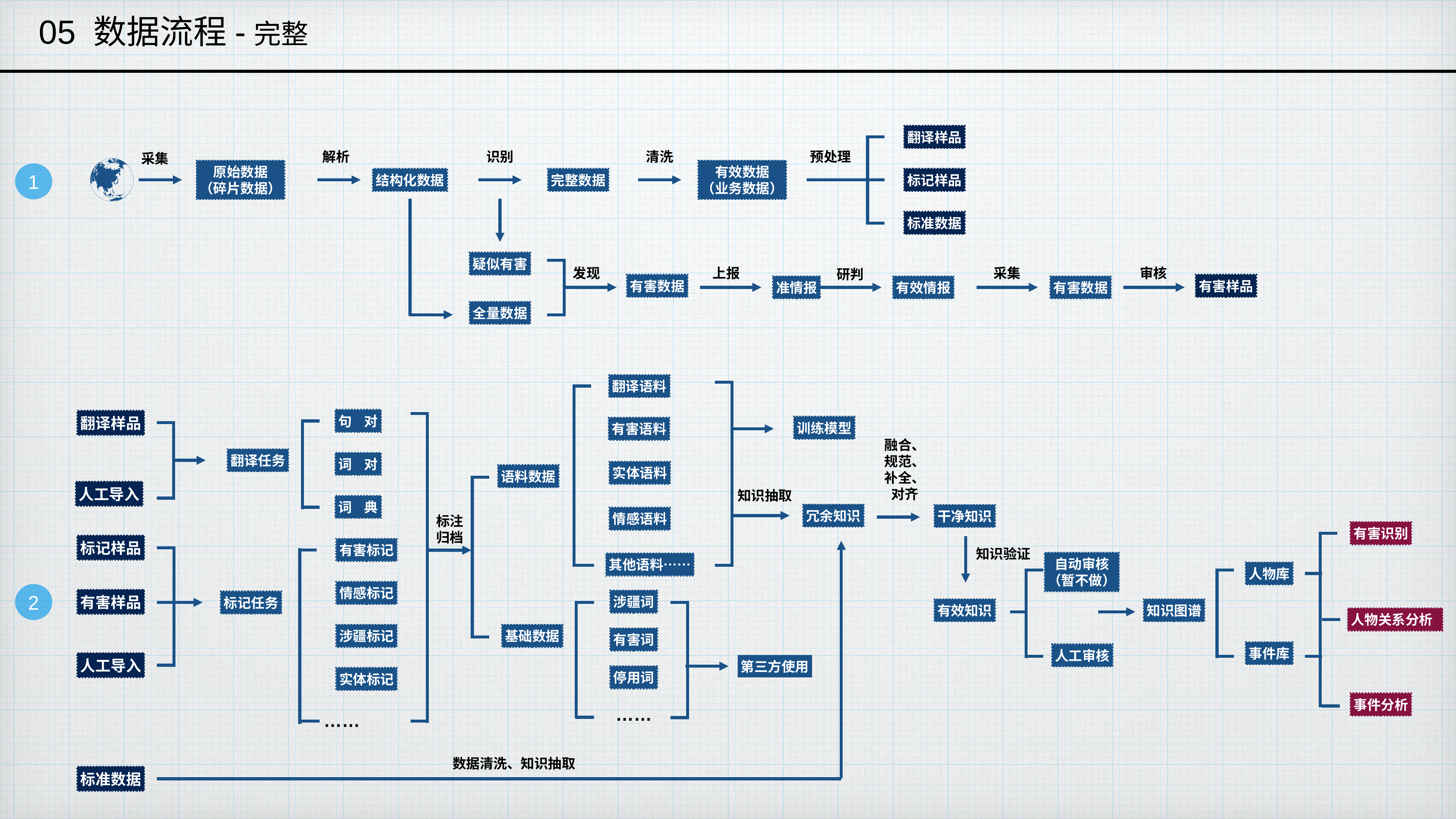

# 05 数据流程-完整

翻译样品

解析
识别
清洗
预处理
采集
原始数据
（碎片数据）
有效数据
（业务数据）

1
结构化数据
完整数据
标记样品

标准数据

疑似有害

发现
上报
采集
审核
研判
有害数据
有害样品
准情报
有效情报
有害数据

全量数据

翻译语料

句    对
翻译样品

训练模型
有害语料

融合、
规范、
补全、
对齐

翻译任务
词    对
实体语料

语料数据

人工导入
知识抽取
词    典

冗余知识
干净知识
情感语料
标注
归档

有害识别

标记样品

有害标记

知识验证

自动审核
（暂不做）

其他语料……
人物库

情感标记
2
有害样品
涉疆词
标记任务
有效知识
知识图谱

人物关系分析

基础数据
涉疆标记
有害词

事件库
人工审核
人工导入
第三方使用

停用词

实体标记

事件分析
……

……

数据清洗、知识抽取
标准数据